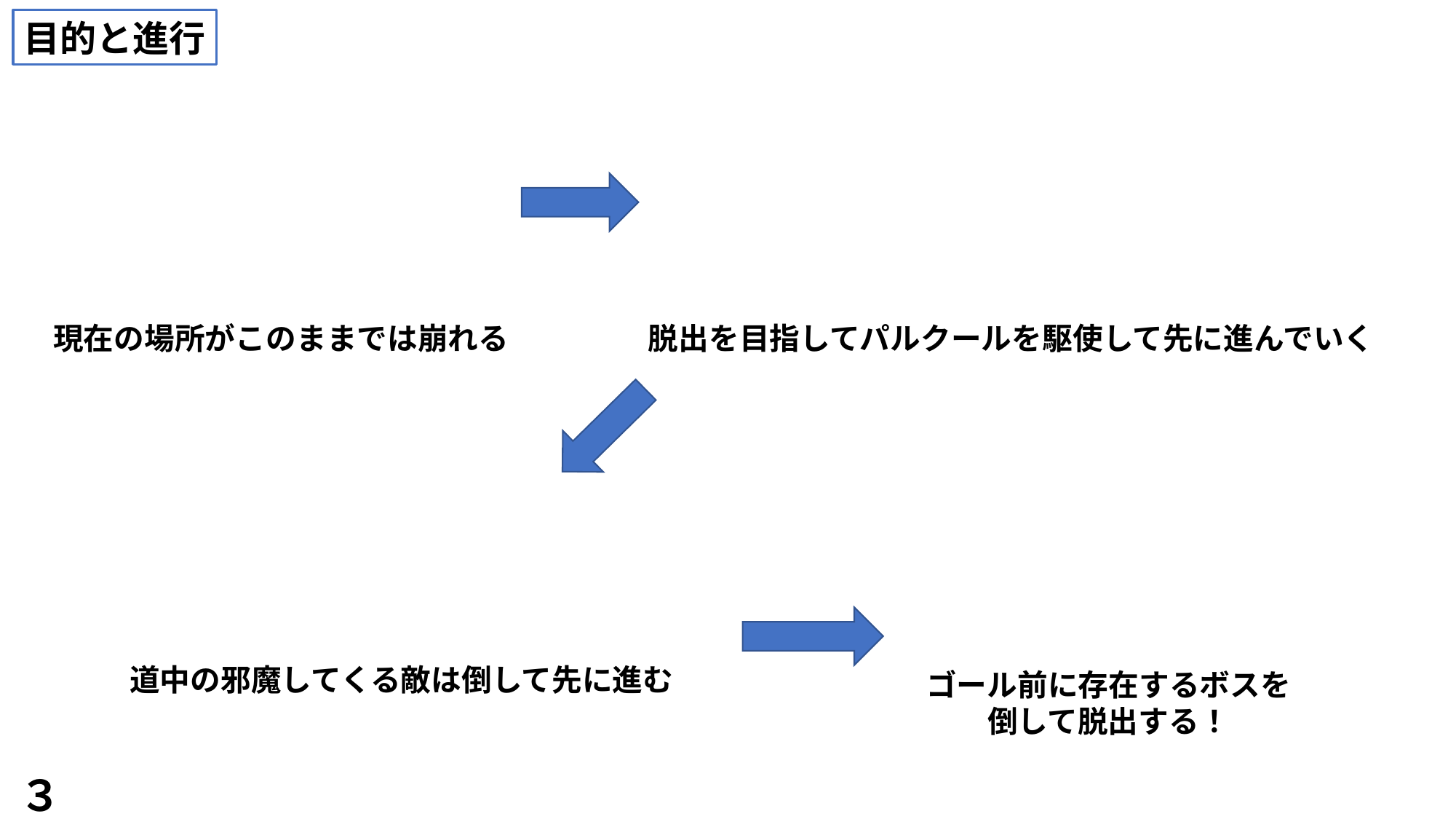

目的と進行

現在の場所がこのままでは崩れる
脱出を目指してパルクールを駆使して先に進んでいく

道中の邪魔してくる敵は倒して先に進む
ゴール前に存在するボスを
倒して脱出する！
３